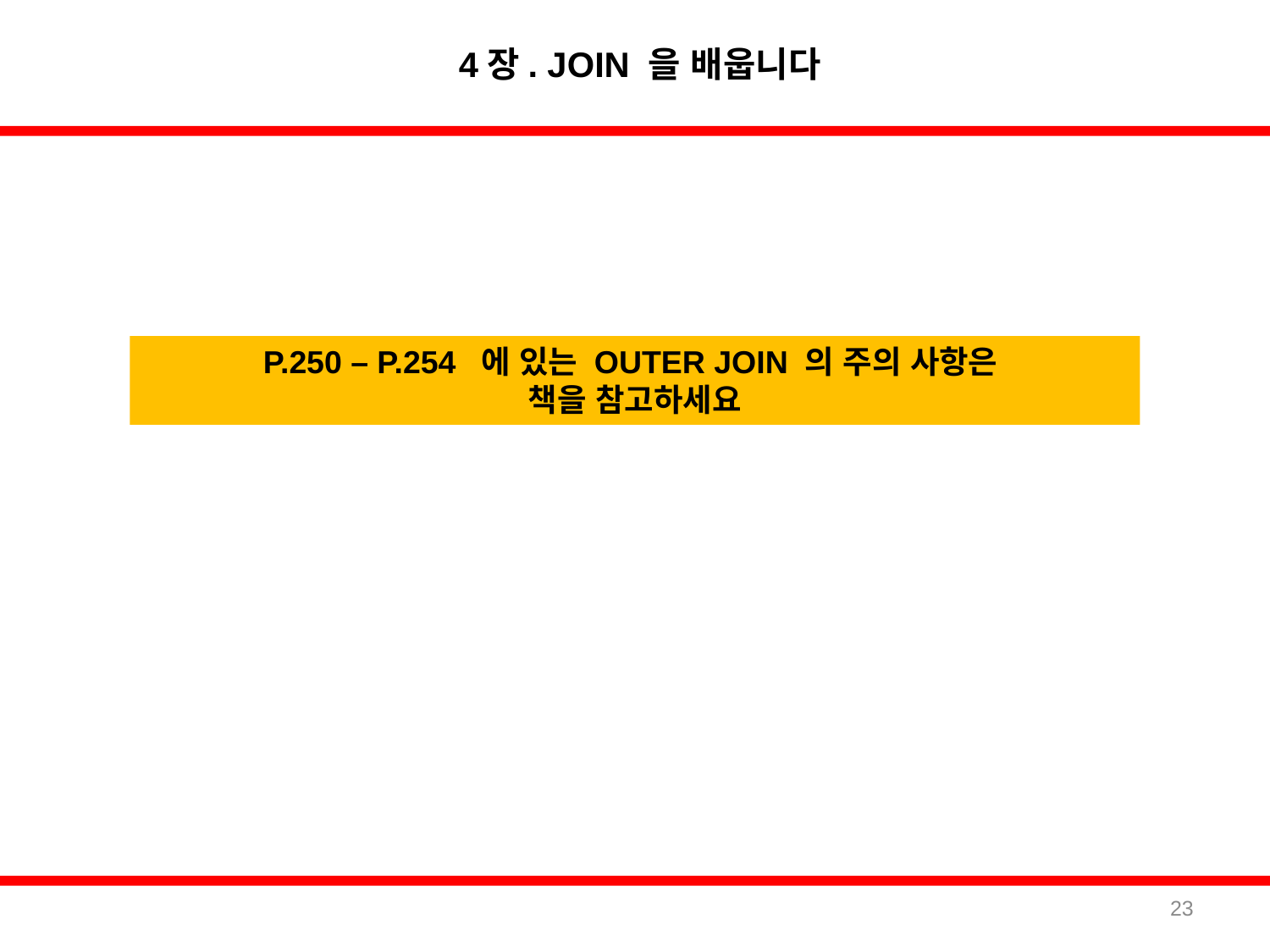

4장. JOIN 을 배웁니다

P.250 – P.254  에 있는 OUTER JOIN 의 주의 사항은
책을 참고하세요

23